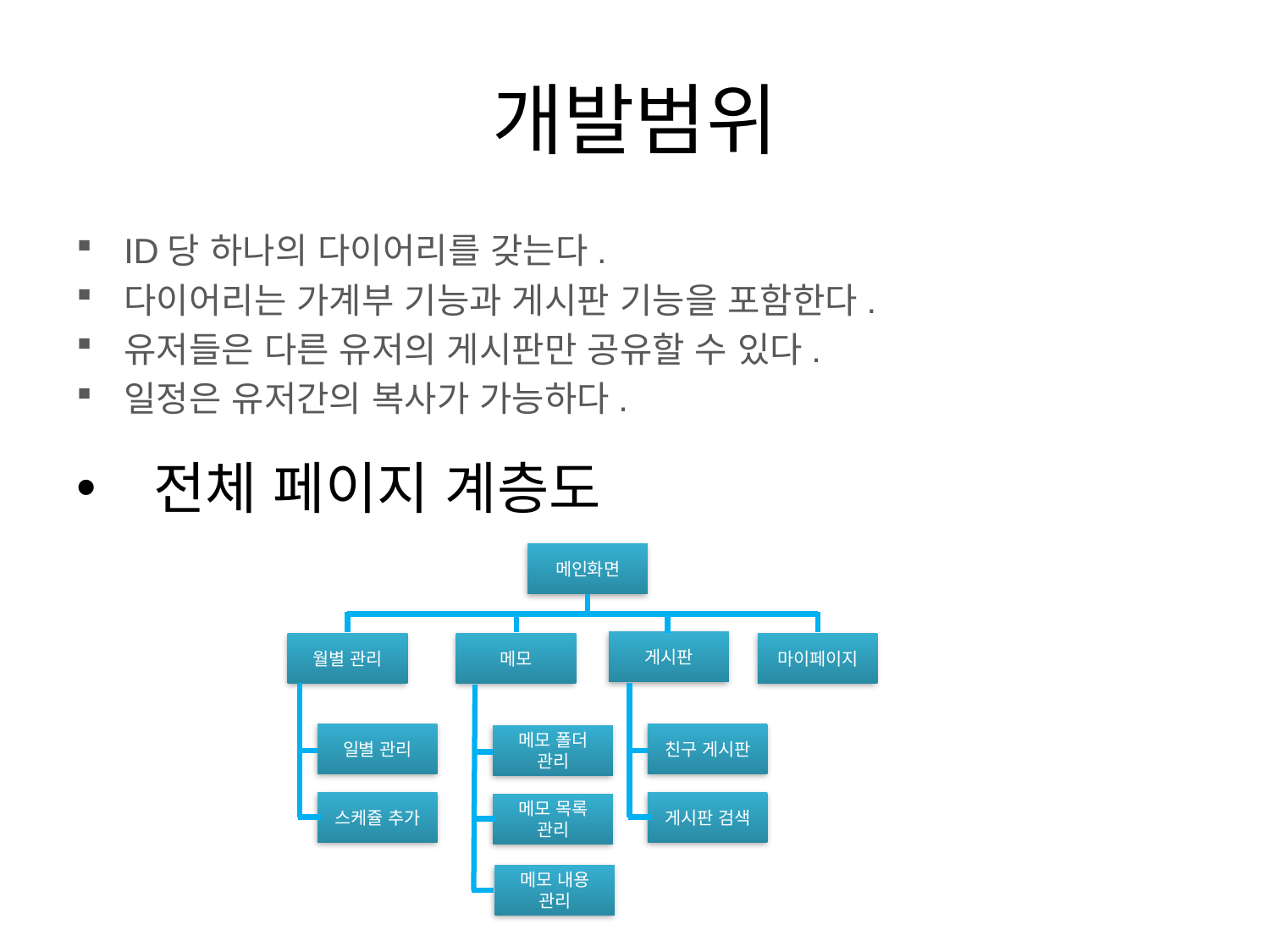

# 개발범위
ID당 하나의 다이어리를 갖는다.
다이어리는 가계부 기능과 게시판 기능을 포함한다.
유저들은 다른 유저의 게시판만 공유할 수 있다.
일정은 유저간의 복사가 가능하다.

 전체 페이지 계층도

메인화면
게시판
월별 관리
메모
마이페이지
일별 관리
친구 게시판
메모 폴더 관리
스케쥴 추가
게시판 검색
메모 목록 관리
메모 내용 관리